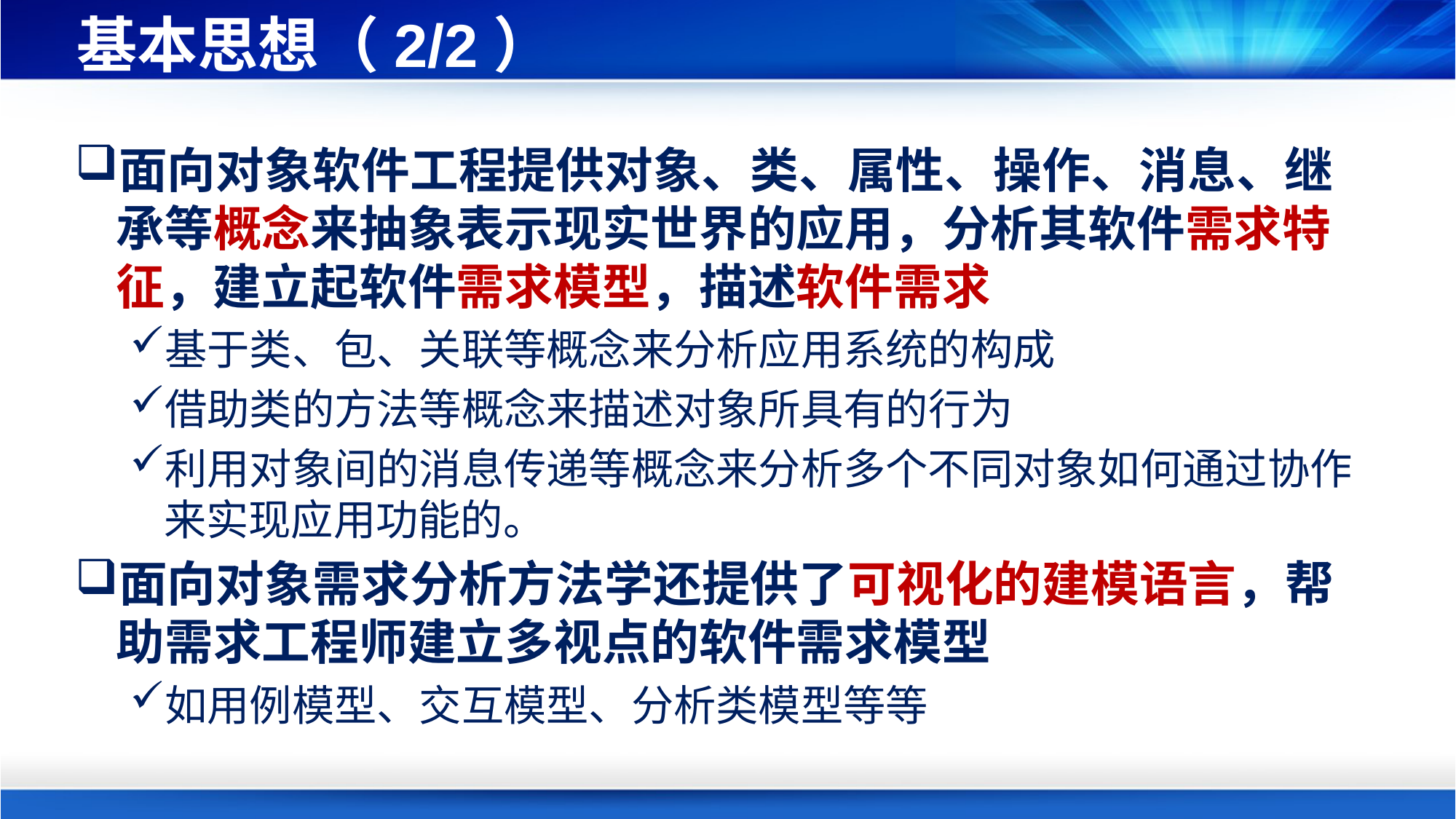

# 基本思想（2/2）
面向对象软件工程提供对象、类、属性、操作、消息、继承等概念来抽象表示现实世界的应用，分析其软件需求特征，建立起软件需求模型，描述软件需求
基于类、包、关联等概念来分析应用系统的构成
借助类的方法等概念来描述对象所具有的行为
利用对象间的消息传递等概念来分析多个不同对象如何通过协作来实现应用功能的。
面向对象需求分析方法学还提供了可视化的建模语言，帮助需求工程师建立多视点的软件需求模型
如用例模型、交互模型、分析类模型等等